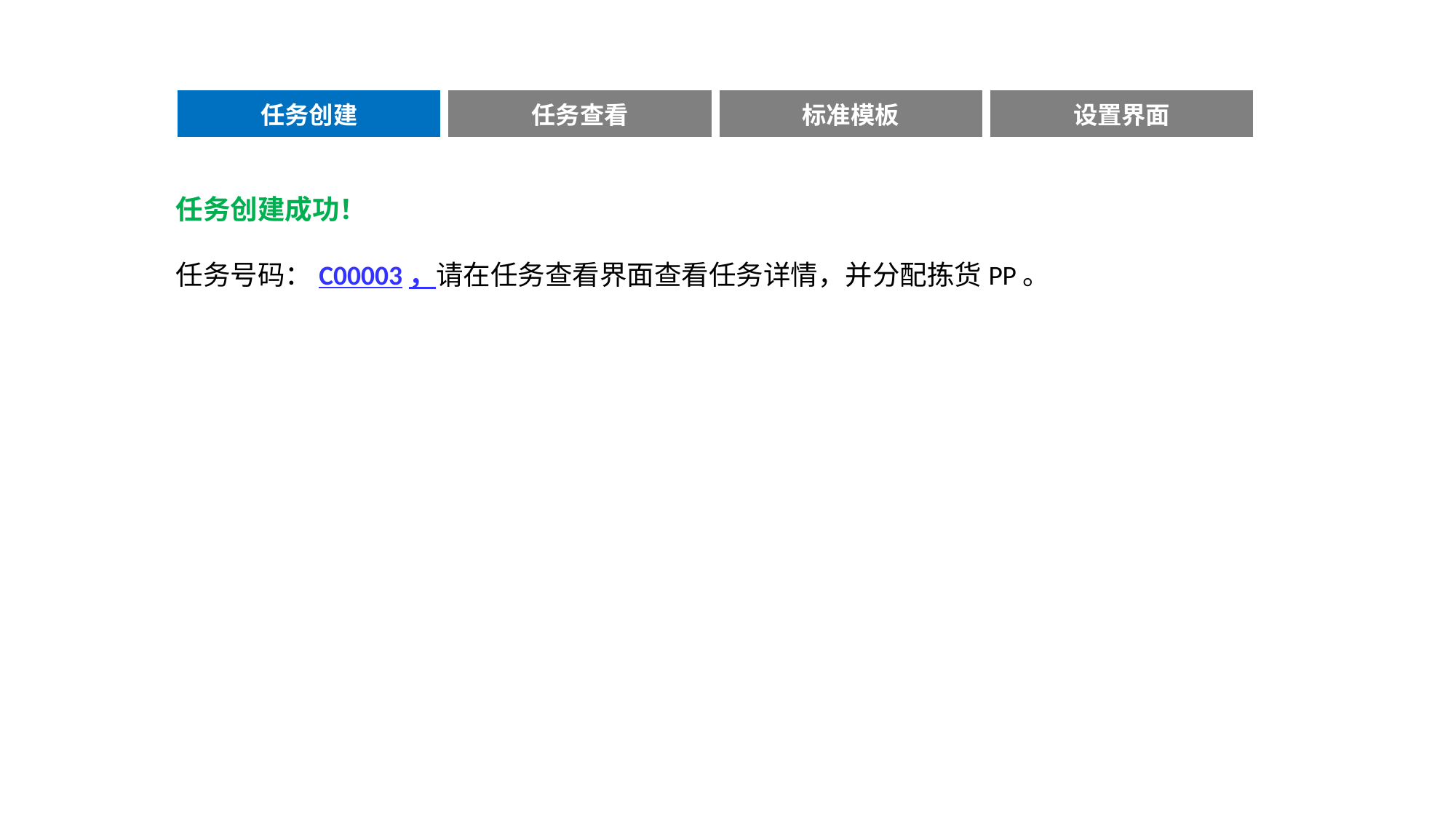

| 任务创建 | 任务查看 | 标准模板 | 设置界面 |
| --- | --- | --- | --- |
任务创建成功！

任务号码：C00003，请在任务查看界面查看任务详情，并分配拣货PP。